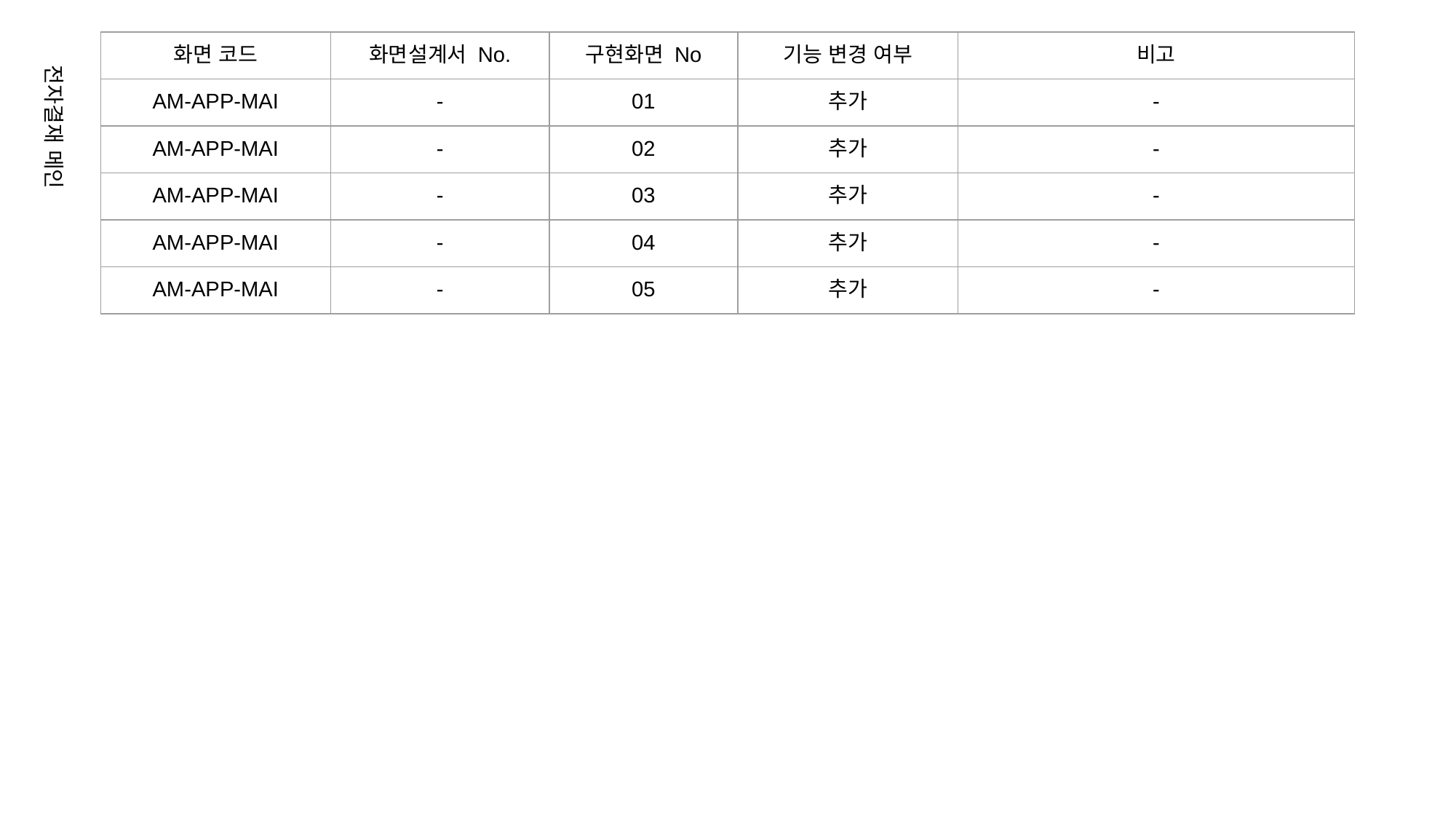

| 화면 코드 | 화면설계서 No. | 구현화면 No | 기능 변경 여부 | 비고 |
| --- | --- | --- | --- | --- |
| AM-APP-MAI | - | 01 | 추가 | - |
| AM-APP-MAI | - | 02 | 추가 | - |
| AM-APP-MAI | - | 03 | 추가 | - |
| AM-APP-MAI | - | 04 | 추가 | - |
| AM-APP-MAI | - | 05 | 추가 | - |
전자결재 메인